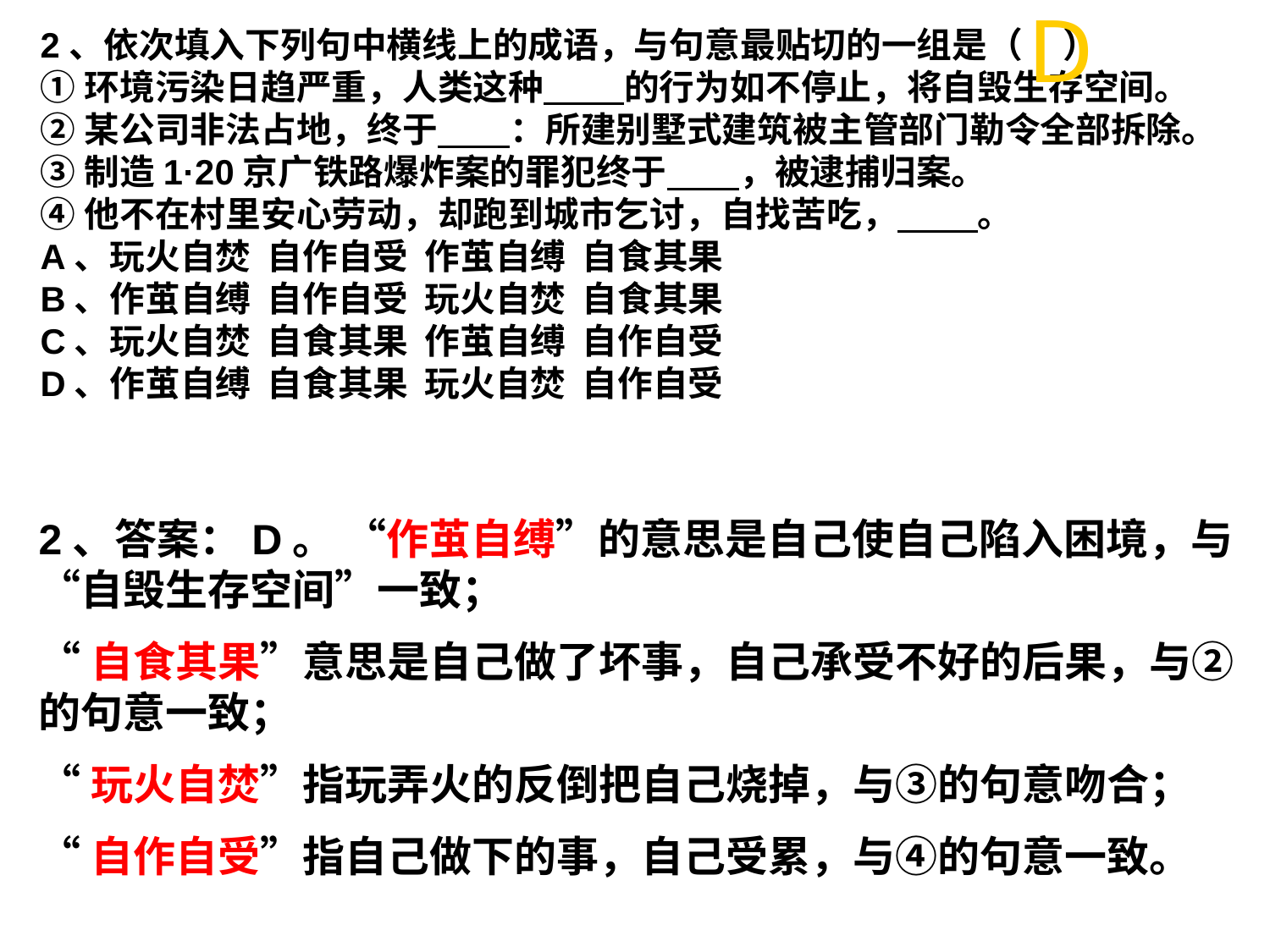

D
2、依次填入下列句中横线上的成语，与句意最贴切的一组是（     ）
①环境污染日趋严重，人类这种          的行为如不停止，将自毁生存空间。
②某公司非法占地，终于         ：所建别墅式建筑被主管部门勒令全部拆除。
③制造1·20京广铁路爆炸案的罪犯终于         ，被逮捕归案。
④他不在村里安心劳动，却跑到城市乞讨，自找苦吃，          。
A、玩火自焚  自作自受  作茧自缚  自食其果
B、作茧自缚  自作自受  玩火自焚  自食其果
C、玩火自焚  自食其果  作茧自缚  自作自受
D、作茧自缚  自食其果  玩火自焚  自作自受
2、答案：D。 “作茧自缚”的意思是自己使自己陷入困境，与“自毁生存空间”一致；
“自食其果”意思是自己做了坏事，自己承受不好的后果，与②的句意一致；
“玩火自焚”指玩弄火的反倒把自己烧掉，与③的句意吻合；
“自作自受”指自己做下的事，自己受累，与④的句意一致。